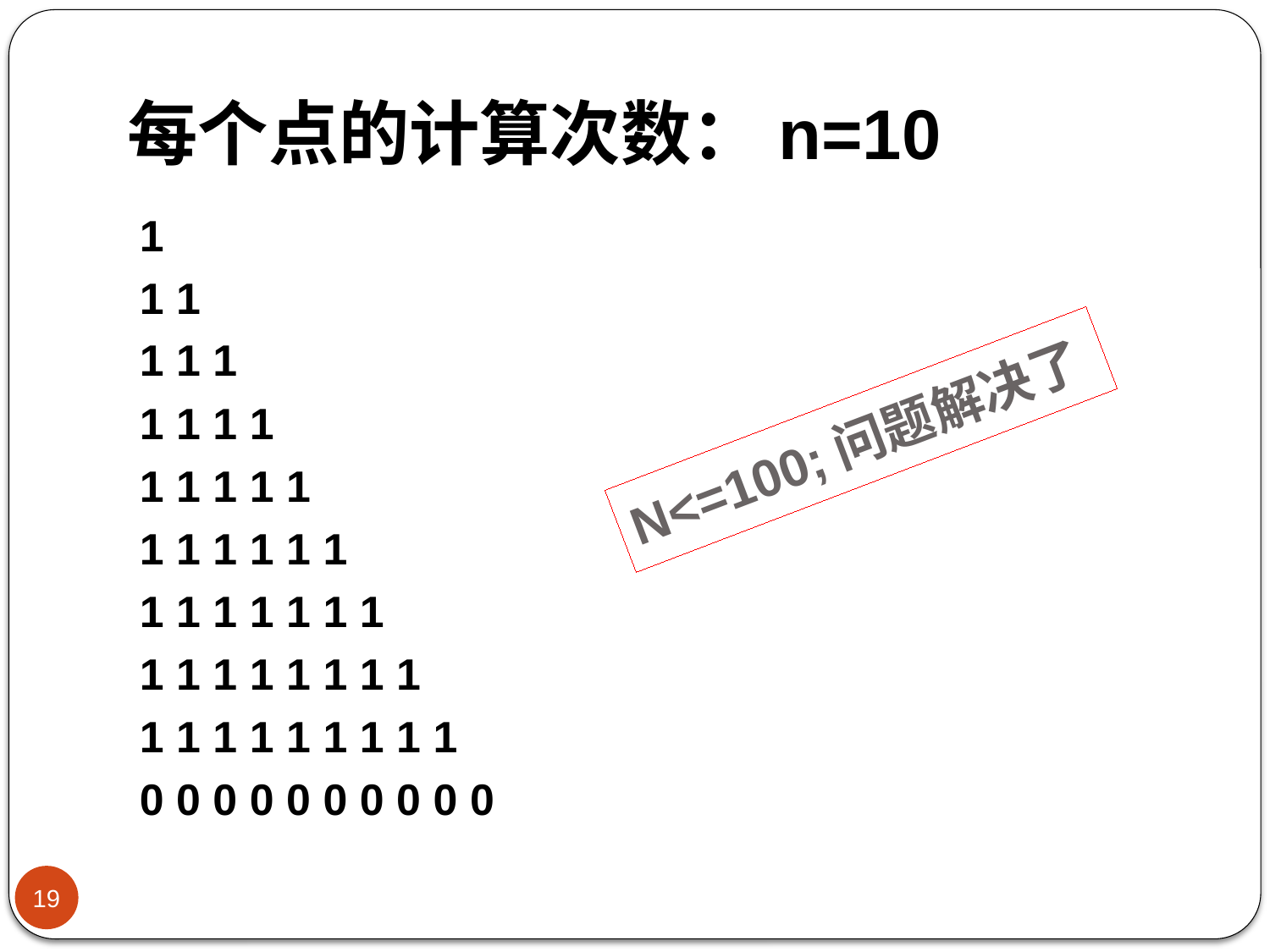

# 每个点的计算次数：n=10
1
1 1
1 1 1
1 1 1 1
1 1 1 1 1
1 1 1 1 1 1
1 1 1 1 1 1 1
1 1 1 1 1 1 1 1
1 1 1 1 1 1 1 1 1
0 0 0 0 0 0 0 0 0 0

N<=100;问题解决了
19